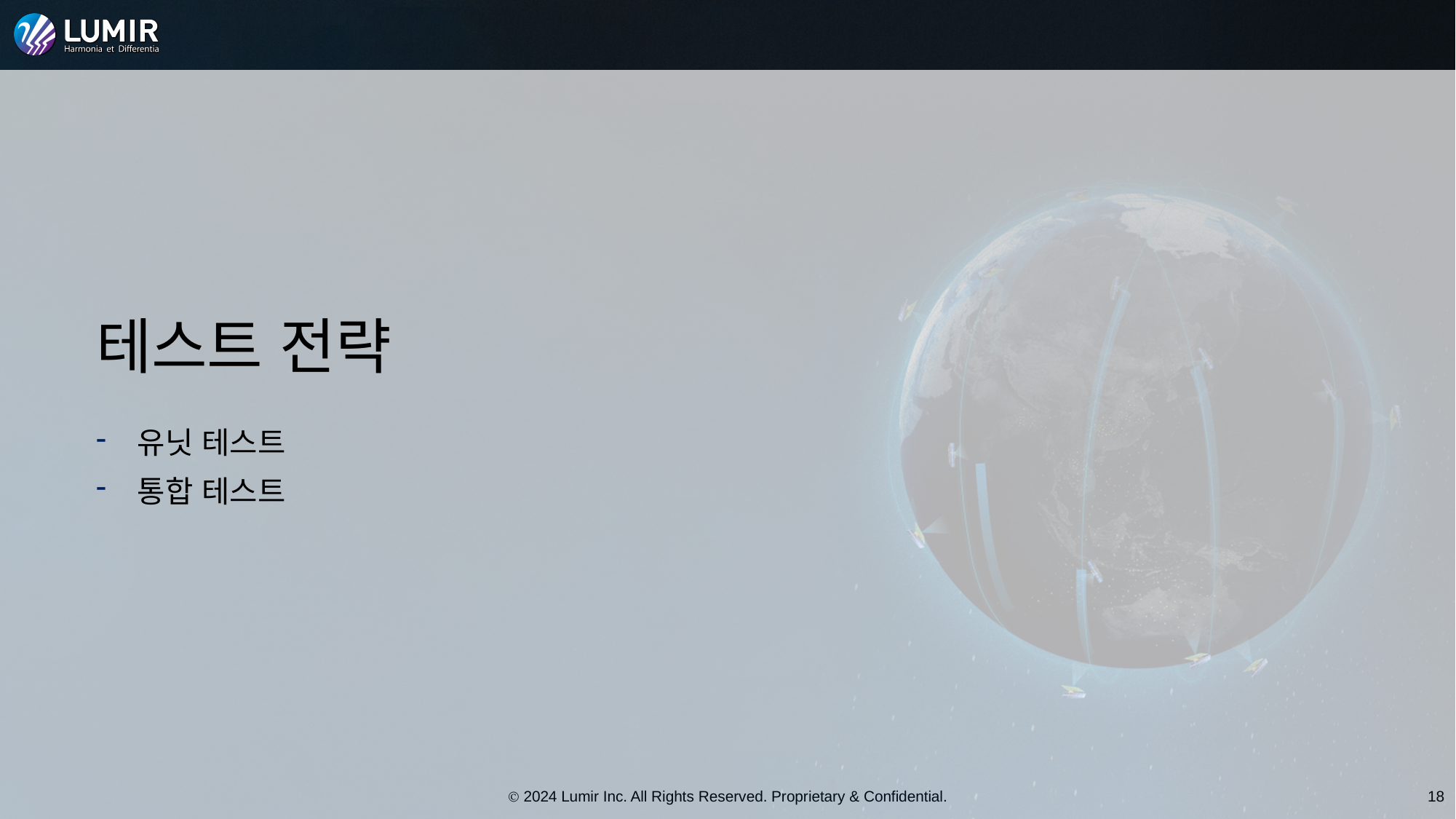

# 테스트 전략
유닛 테스트
통합 테스트